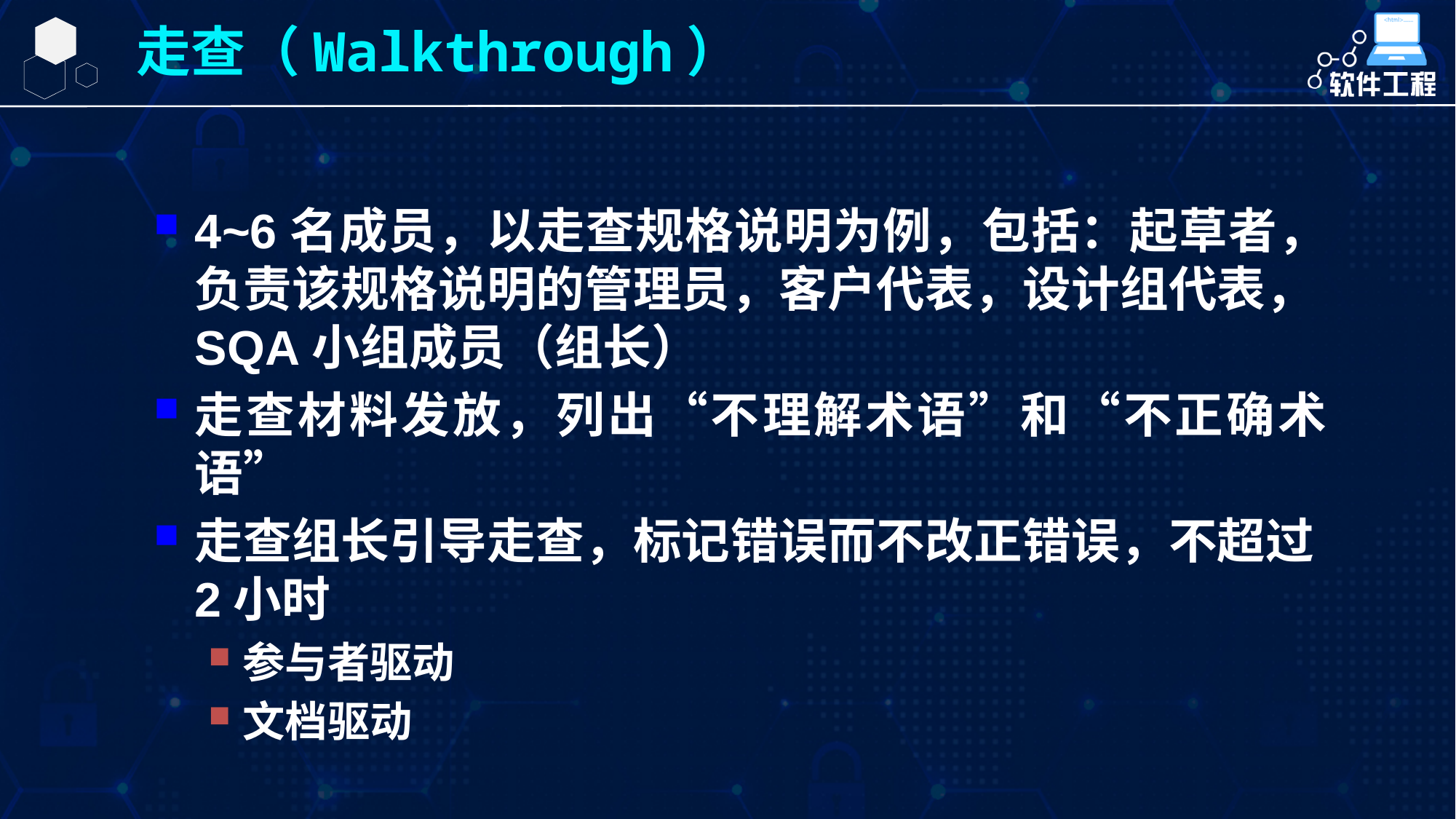

走查（Walkthrough）
4~6名成员，以走查规格说明为例，包括：起草者，负责该规格说明的管理员，客户代表，设计组代表，SQA小组成员（组长）
走查材料发放，列出“不理解术语”和“不正确术语”
走查组长引导走查，标记错误而不改正错误，不超过2小时
参与者驱动
文档驱动